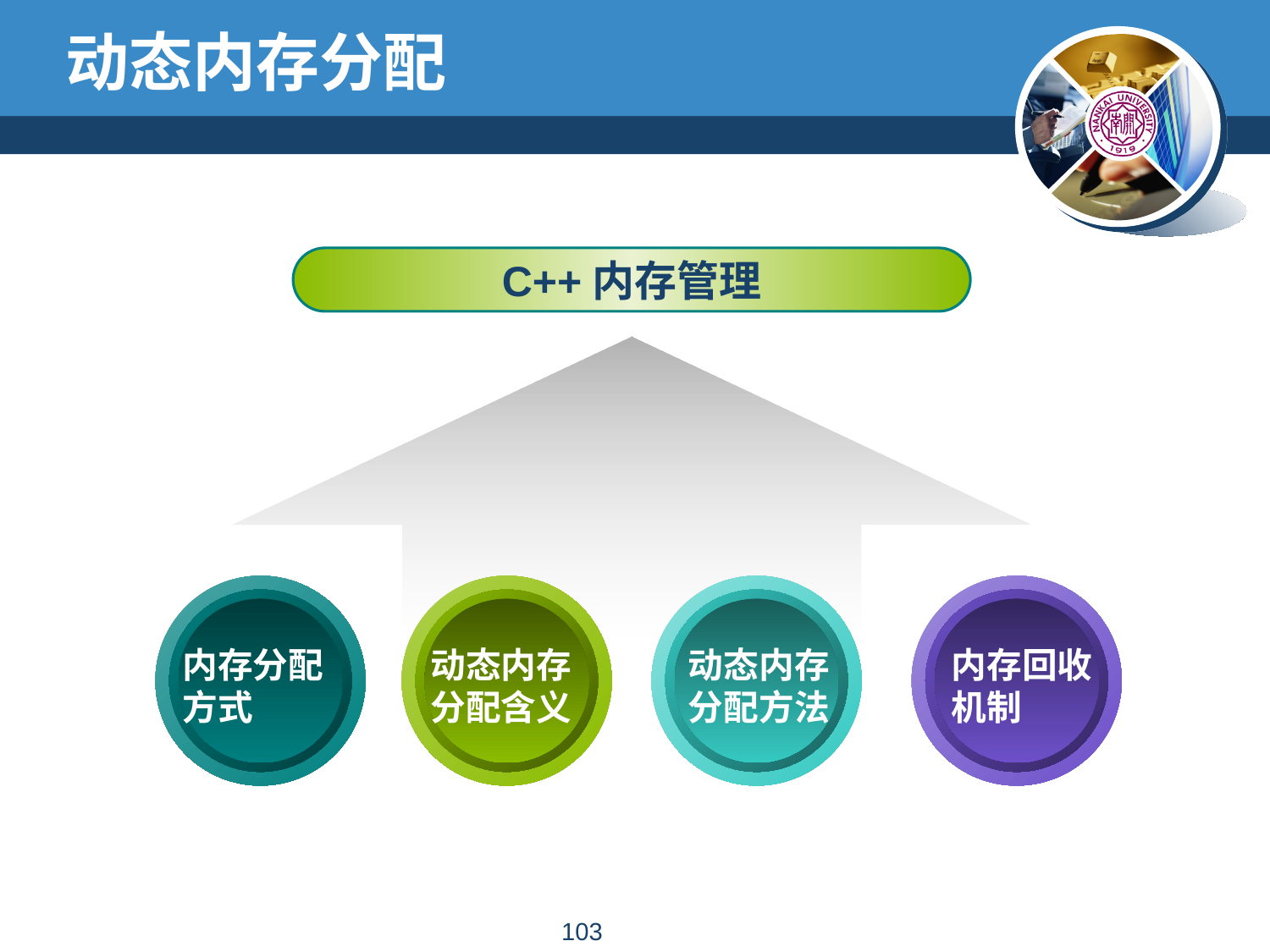

# 动态内存分配
C++内存管理

内存分配
方式
动态内存
分配含义
动态内存
分配方法
内存回收
机制
103